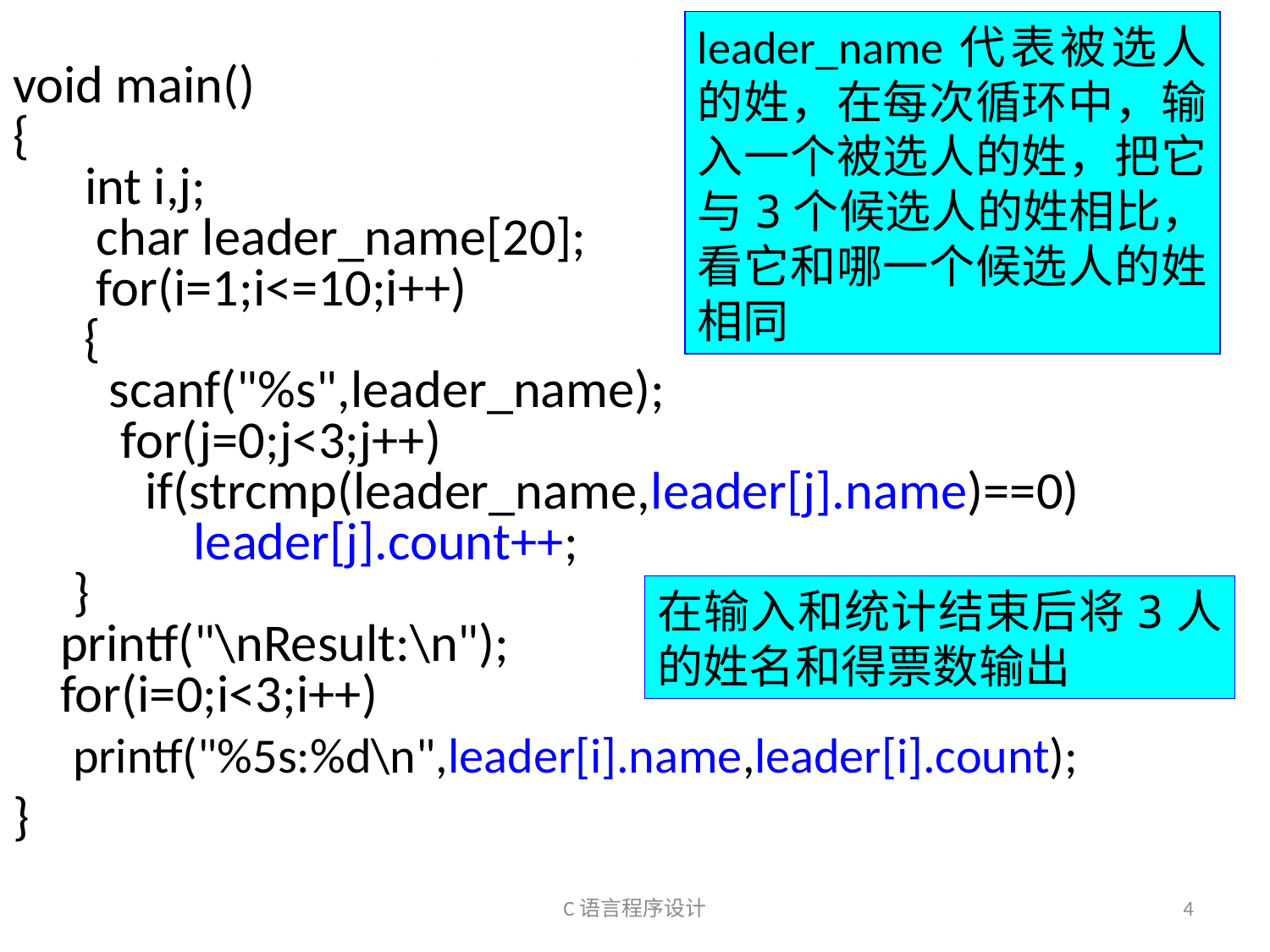

leader_name代表被选人的姓，在每次循环中，输入一个被选人的姓，把它与3个候选人的姓相比，看它和哪一个候选人的姓相同
# 9.3 结构体数组练习
void main()
{
      int i,j;
	   char leader_name[20];
	   for(i=1;i<=10;i++)
	  {
        scanf("%s",leader_name);
	     for(j=0;j<3;j++)
           if(strcmp(leader_name,leader[j].name)==0)
               leader[j].count++;
     }
  	printf("\nResult:\n");
  	for(i=0;i<3;i++)
     printf("%5s:%d\n",leader[i].name,leader[i].count);
}
在输入和统计结束后将3人的姓名和得票数输出
C语言程序设计
4